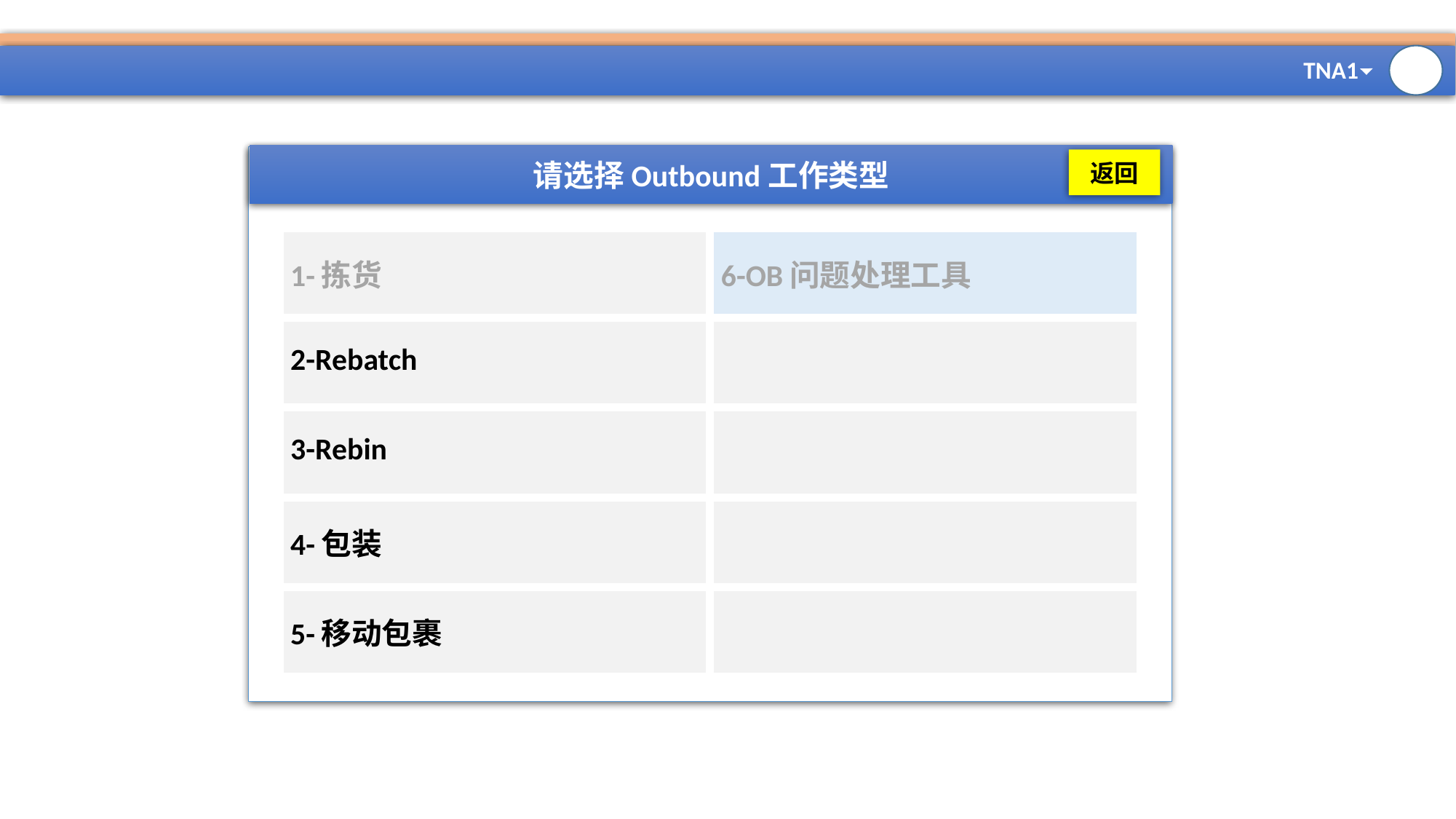

#
请选择Outbound工作类型

返回
| 1-拣货 | 6-OB问题处理工具 |
| --- | --- |
| 2-Rebatch |  |
| 3-Rebin |  |
| 4-包装 |  |
| 5-移动包裹 |  |